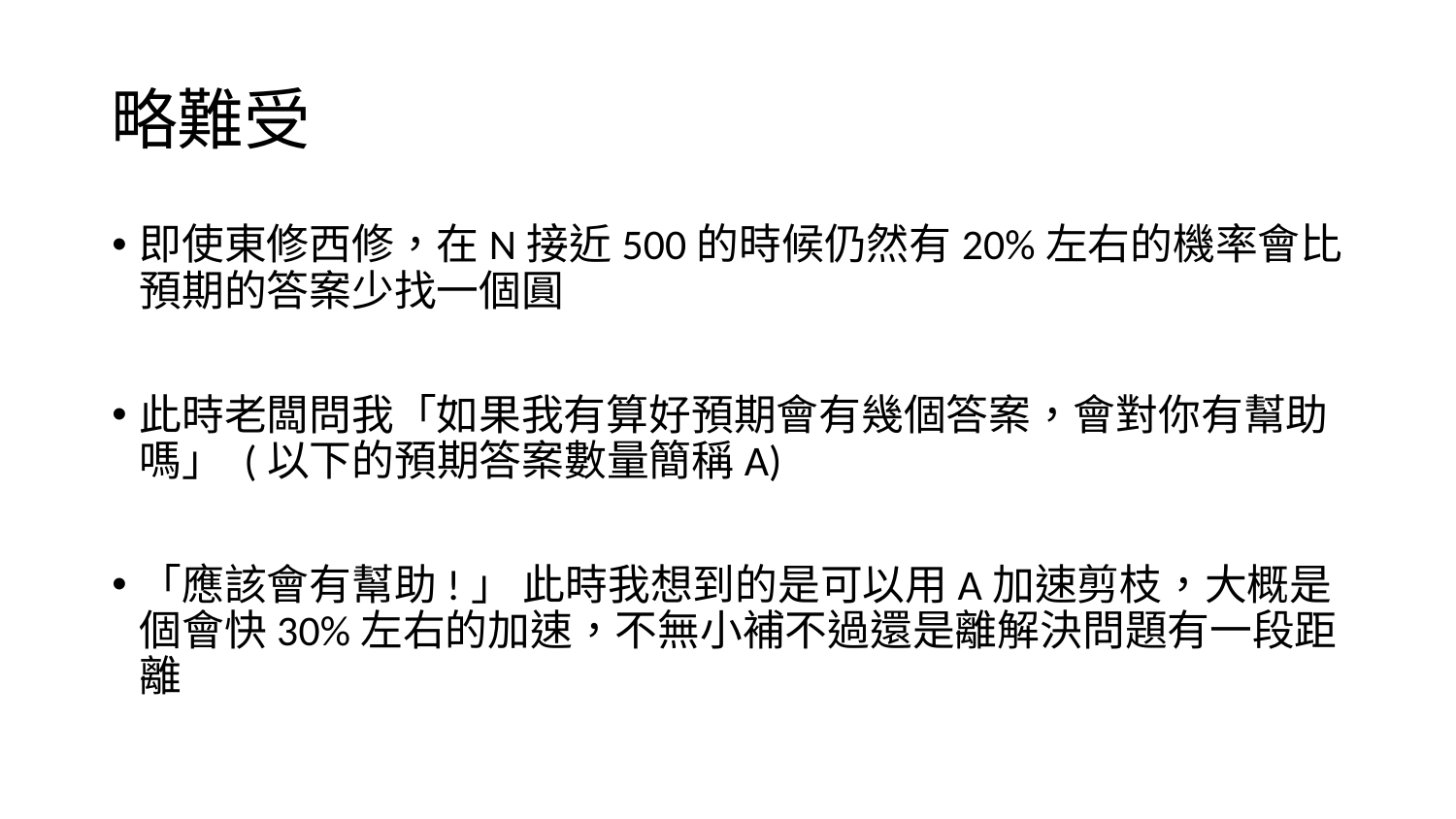

# 略難受
即使東修西修，在N接近500的時候仍然有20%左右的機率會比預期的答案少找一個圓

此時老闆問我「如果我有算好預期會有幾個答案，會對你有幫助嗎」 (以下的預期答案數量簡稱A)

「應該會有幫助!」 此時我想到的是可以用A加速剪枝，大概是個會快30%左右的加速，不無小補不過還是離解決問題有一段距離